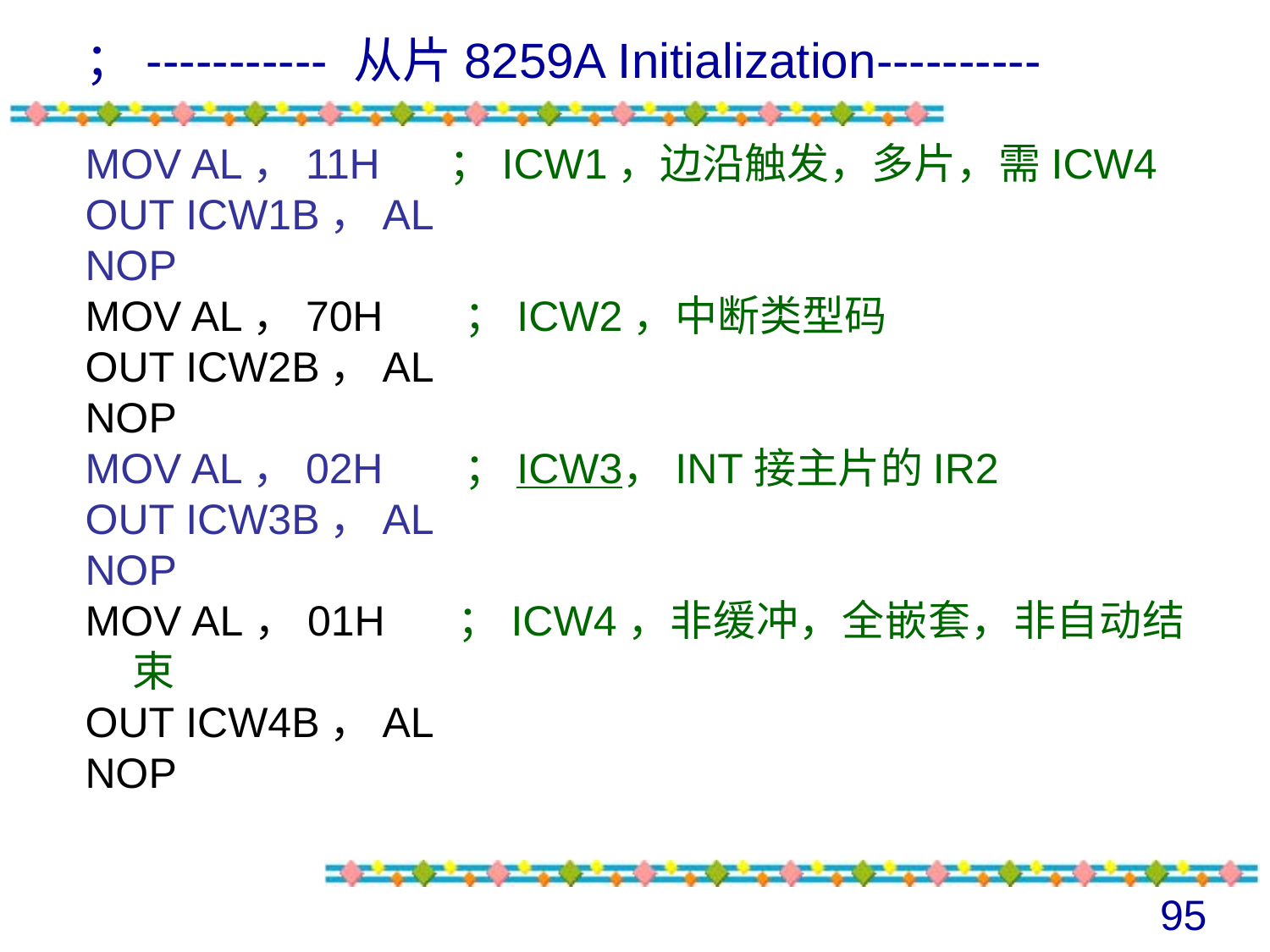

；----------- 从片8259A Initialization----------
MOV AL，11H     ；ICW1，边沿触发，多片，需ICW4
OUT ICW1B，AL
NOP
MOV AL，70H      ；ICW2，中断类型码
OUT ICW2B，AL
NOP
MOV AL，02H      ；ICW3，INT接主片的IR2
OUT ICW3B，AL
NOP
MOV AL，01H     ；ICW4，非缓冲，全嵌套，非自动结束
OUT ICW4B，AL
NOP